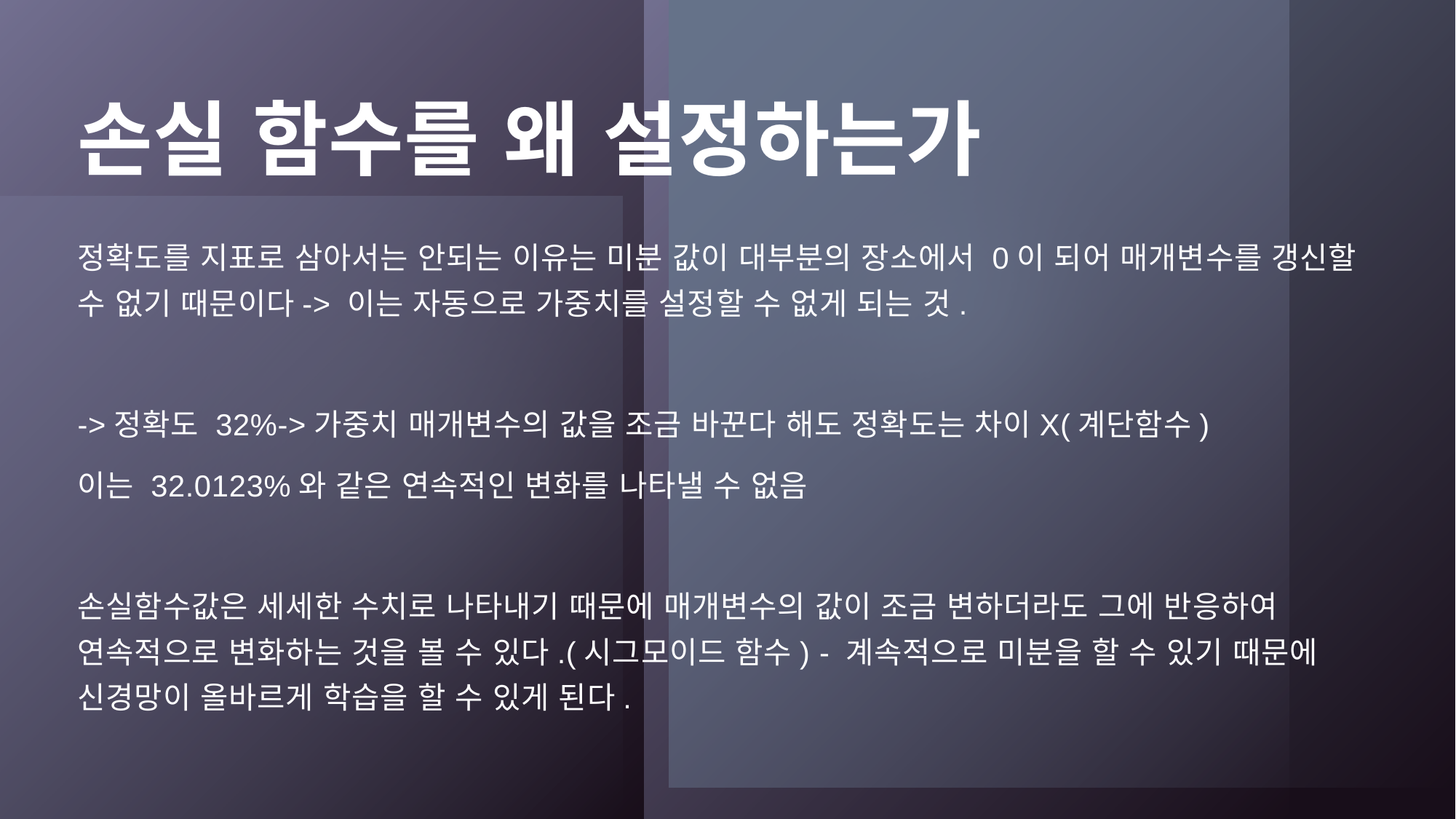

# 손실 함수를 왜 설정하는가
정확도를 지표로 삼아서는 안되는 이유는 미분 값이 대부분의 장소에서 0이 되어 매개변수를 갱신할 수 없기 때문이다-> 이는 자동으로 가중치를 설정할 수 없게 되는 것.

->정확도 32%->가중치 매개변수의 값을 조금 바꾼다 해도 정확도는 차이X(계단함수)
이는 32.0123%와 같은 연속적인 변화를 나타낼 수 없음

손실함수값은 세세한 수치로 나타내기 때문에 매개변수의 값이 조금 변하더라도 그에 반응하여 연속적으로 변화하는 것을 볼 수 있다.(시그모이드 함수) - 계속적으로 미분을 할 수 있기 때문에 신경망이 올바르게 학습을 할 수 있게 된다.